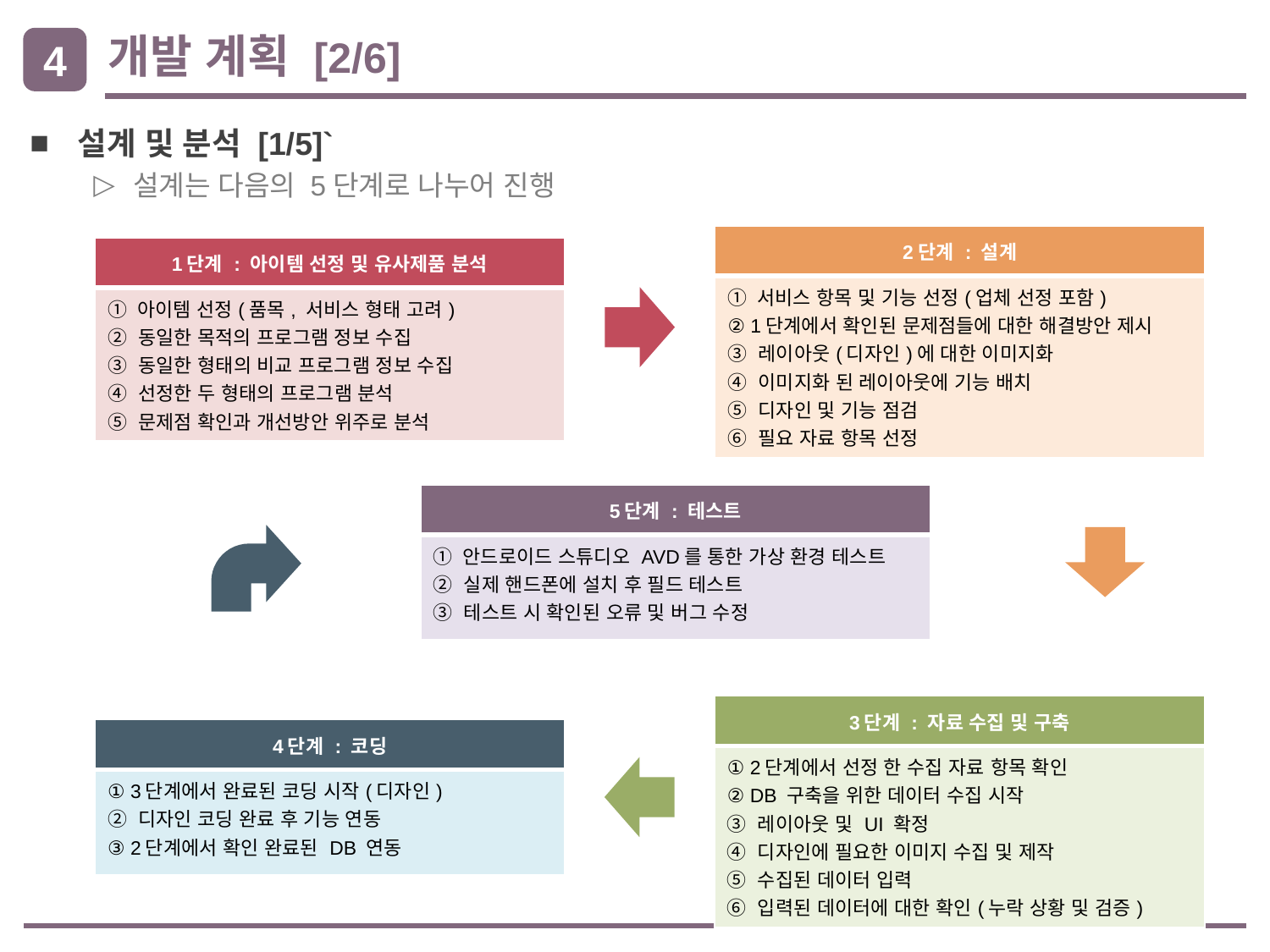

# 개발 계획 [2/6]
4
설계 및 분석 [1/5]`
설계는 다음의 5단계로 나누어 진행
| 2단계 : 설계 |
| --- |
| ① 서비스 항목 및 기능 선정(업체 선정 포함) ② 1단계에서 확인된 문제점들에 대한 해결방안 제시 ③ 레이아웃(디자인)에 대한 이미지화 ④ 이미지화 된 레이아웃에 기능 배치 ⑤ 디자인 및 기능 점검 ⑥ 필요 자료 항목 선정 |
| 1단계 : 아이템 선정 및 유사제품 분석 |
| --- |
| ① 아이템 선정(품목, 서비스 형태 고려) ② 동일한 목적의 프로그램 정보 수집 ③ 동일한 형태의 비교 프로그램 정보 수집 ④ 선정한 두 형태의 프로그램 분석 ⑤ 문제점 확인과 개선방안 위주로 분석 |

| 5단계 : 테스트 |
| --- |
| ① 안드로이드 스튜디오 AVD를 통한 가상 환경 테스트 ② 실제 핸드폰에 설치 후 필드 테스트 ③ 테스트 시 확인된 오류 및 버그 수정 |

| 3단계 : 자료 수집 및 구축 |
| --- |
| ① 2단계에서 선정 한 수집 자료 항목 확인 ② DB 구축을 위한 데이터 수집 시작 ③ 레이아웃 및 UI 확정 ④ 디자인에 필요한 이미지 수집 및 제작 ⑤ 수집된 데이터 입력 ⑥ 입력된 데이터에 대한 확인(누락 상황 및 검증) |
| 4단계 : 코딩 |
| --- |
| ① 3단계에서 완료된 코딩 시작(디자인) ② 디자인 코딩 완료 후 기능 연동 ③ 2단계에서 확인 완료된 DB 연동 |